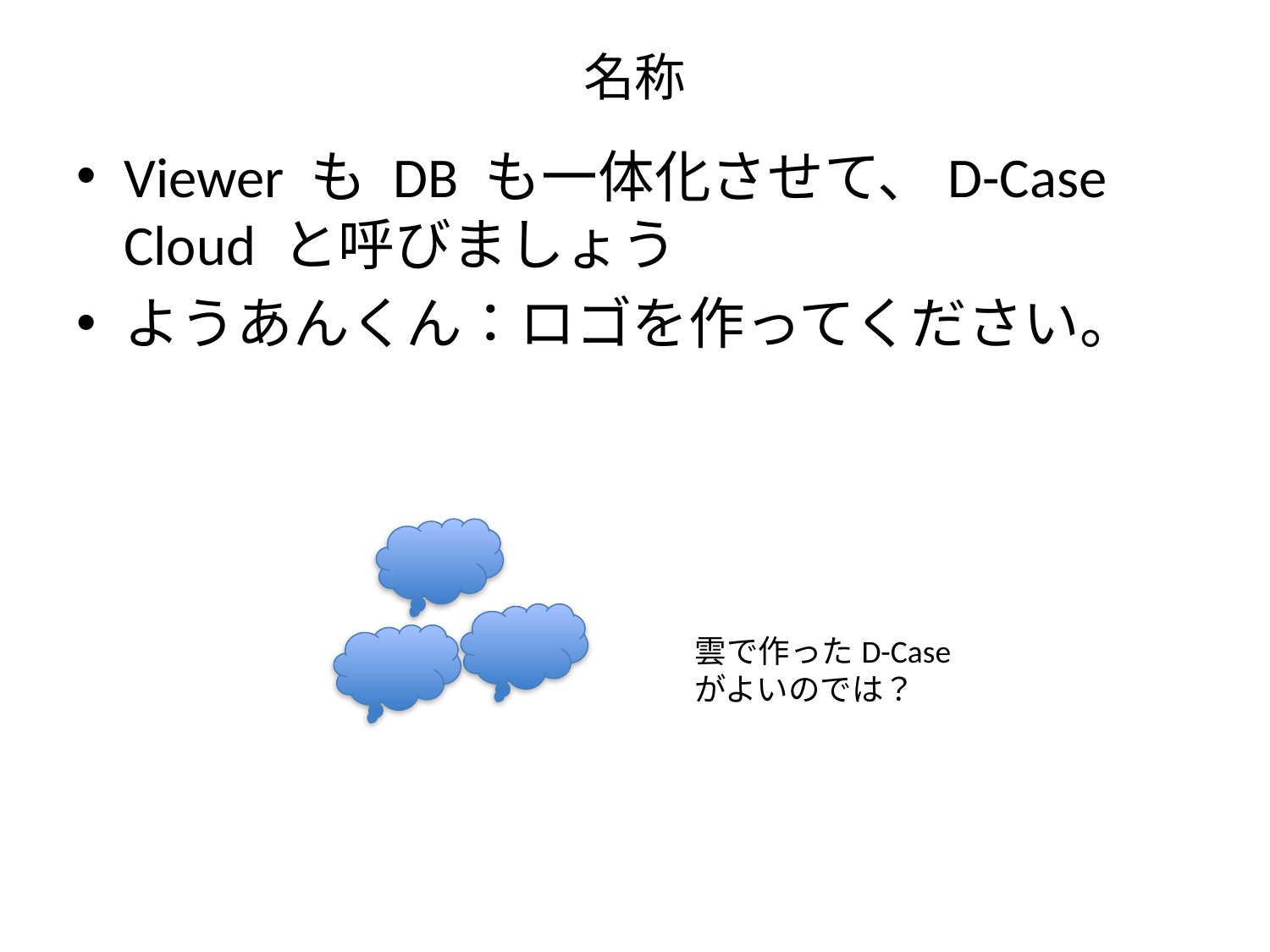

# 名称
Viewer も DB も一体化させて、D-Case Cloud と呼びましょう
ようあんくん：ロゴを作ってください。

雲で作ったD-Case
がよいのでは？